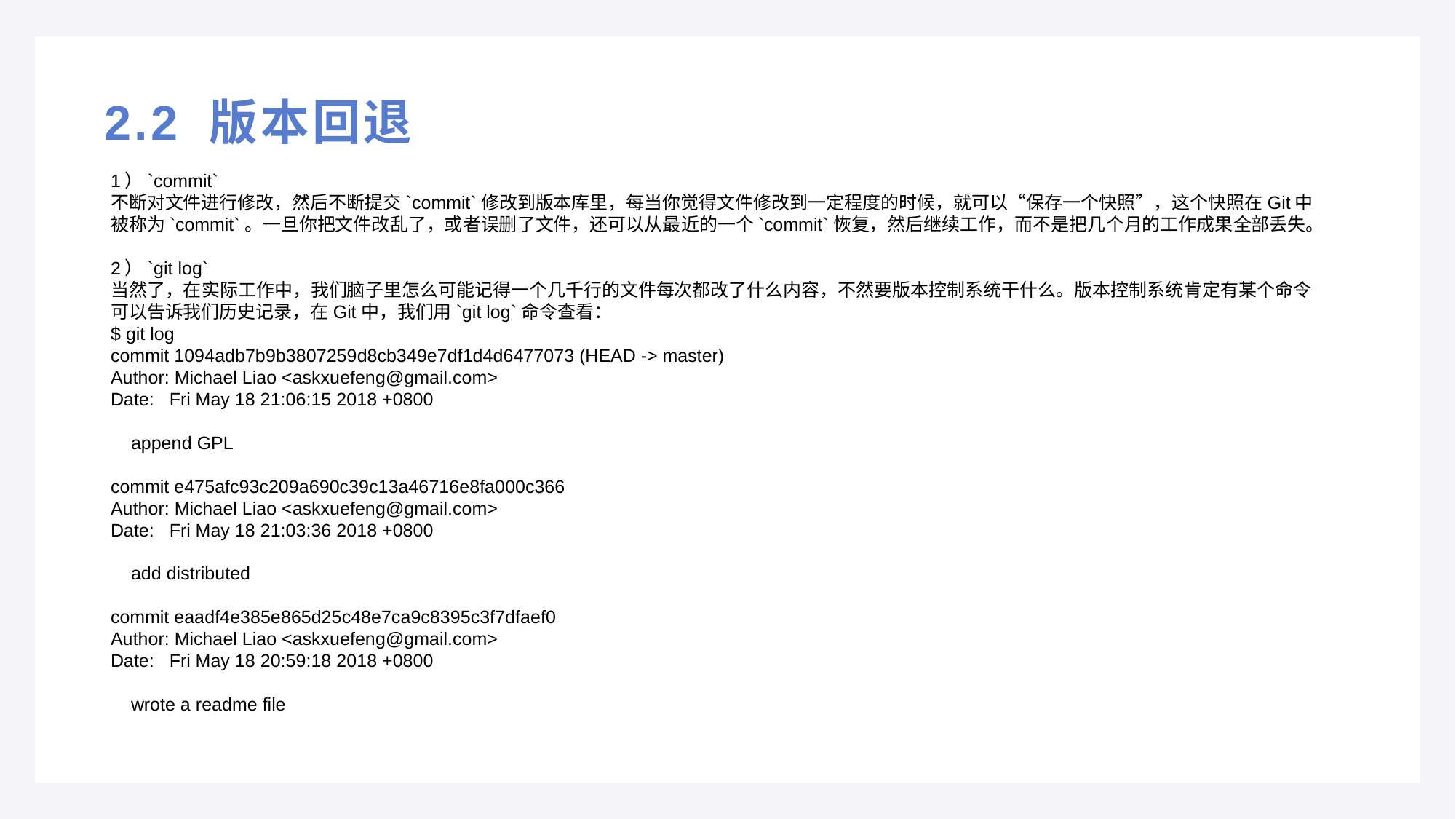

# 2.2 版本回退
1）`commit`
不断对文件进行修改，然后不断提交`commit`修改到版本库里，每当你觉得文件修改到一定程度的时候，就可以“保存一个快照”，这个快照在Git中被称为`commit`。一旦你把文件改乱了，或者误删了文件，还可以从最近的一个`commit`恢复，然后继续工作，而不是把几个月的工作成果全部丢失。

2）`git log`
当然了，在实际工作中，我们脑子里怎么可能记得一个几千行的文件每次都改了什么内容，不然要版本控制系统干什么。版本控制系统肯定有某个命令可以告诉我们历史记录，在Git中，我们用`git log`命令查看：
$ git log
commit 1094adb7b9b3807259d8cb349e7df1d4d6477073 (HEAD -> master)
Author: Michael Liao <askxuefeng@gmail.com>
Date:   Fri May 18 21:06:15 2018 +0800

    append GPL

commit e475afc93c209a690c39c13a46716e8fa000c366
Author: Michael Liao <askxuefeng@gmail.com>
Date:   Fri May 18 21:03:36 2018 +0800

    add distributed

commit eaadf4e385e865d25c48e7ca9c8395c3f7dfaef0
Author: Michael Liao <askxuefeng@gmail.com>
Date:   Fri May 18 20:59:18 2018 +0800

    wrote a readme file